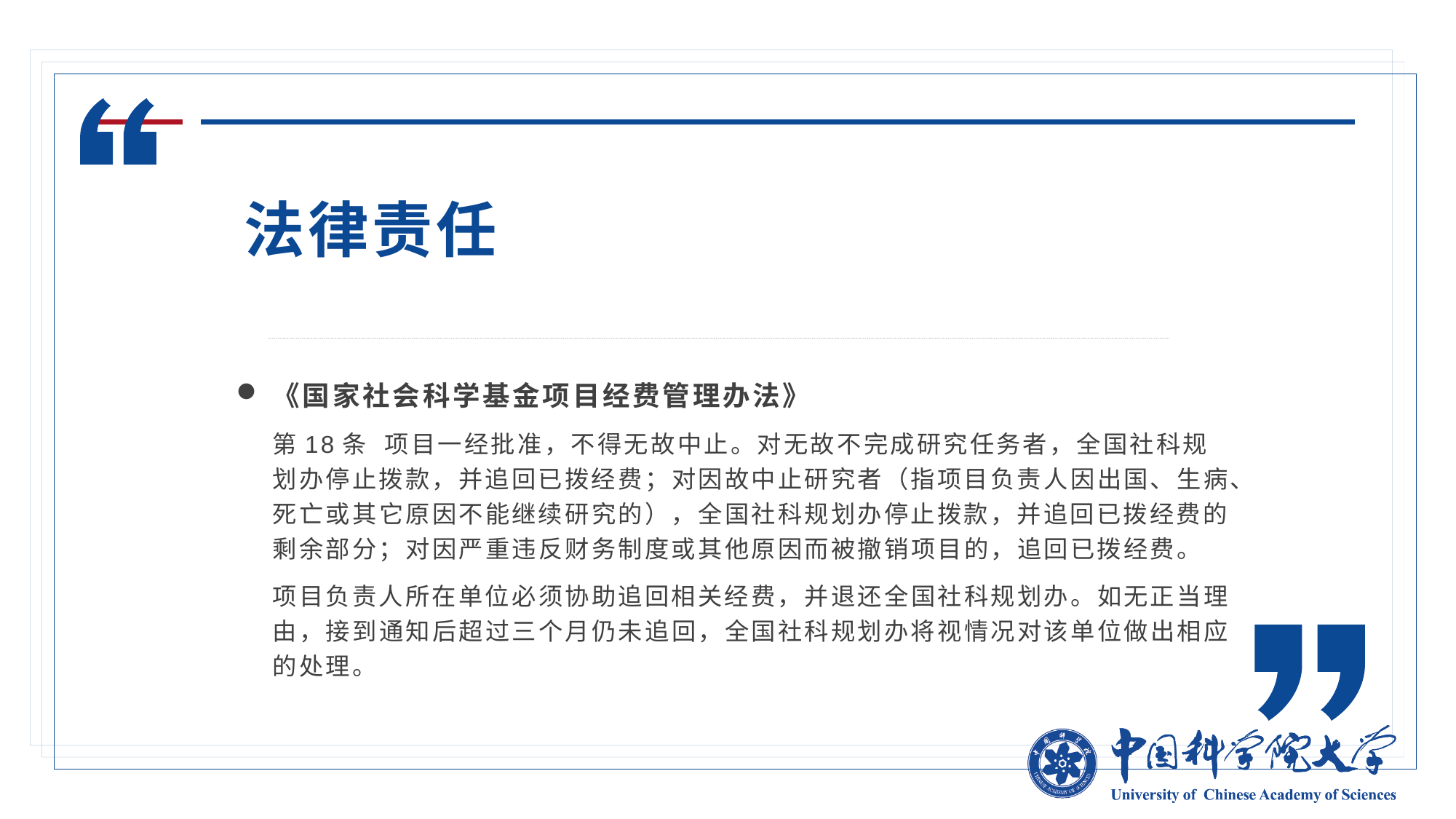

法律责任
《国家社会科学基金项目经费管理办法》
第18条  项目一经批准，不得无故中止。对无故不完成研究任务者，全国社科规划办停止拨款，并追回已拨经费；对因故中止研究者（指项目负责人因出国、生病、死亡或其它原因不能继续研究的），全国社科规划办停止拨款，并追回已拨经费的剩余部分；对因严重违反财务制度或其他原因而被撤销项目的，追回已拨经费。
项目负责人所在单位必须协助追回相关经费，并退还全国社科规划办。如无正当理由，接到通知后超过三个月仍未追回，全国社科规划办将视情况对该单位做出相应的处理。